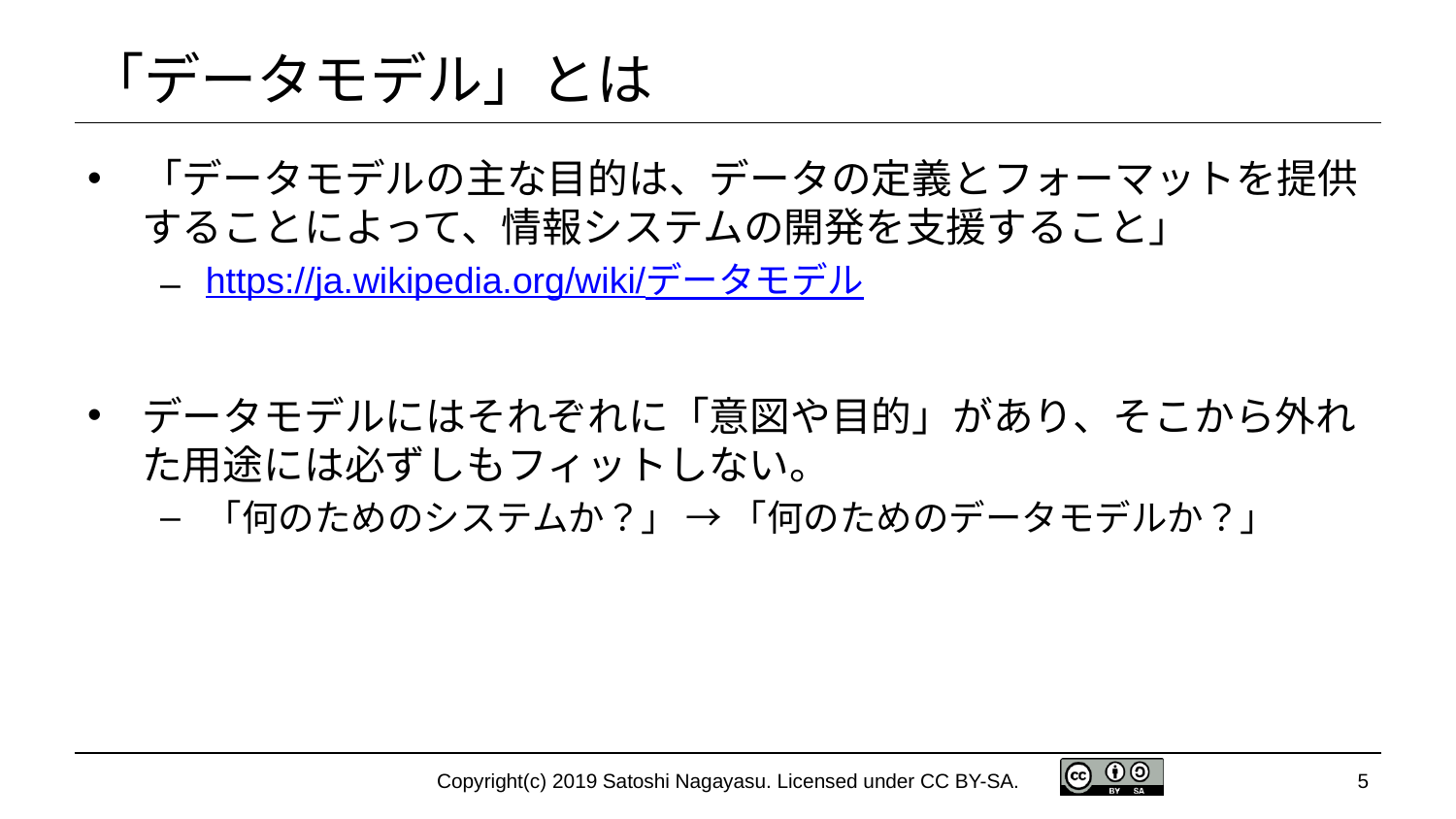

# 「データモデル」とは
「データモデルの主な目的は、データの定義とフォーマットを提供することによって、情報システムの開発を支援すること」
https://ja.wikipedia.org/wiki/データモデル

データモデルにはそれぞれに「意図や目的」があり、そこから外れた用途には必ずしもフィットしない。
「何のためのシステムか？」 → 「何のためのデータモデルか？」
Copyright(c) 2019 Satoshi Nagayasu. Licensed under CC BY-SA.
5